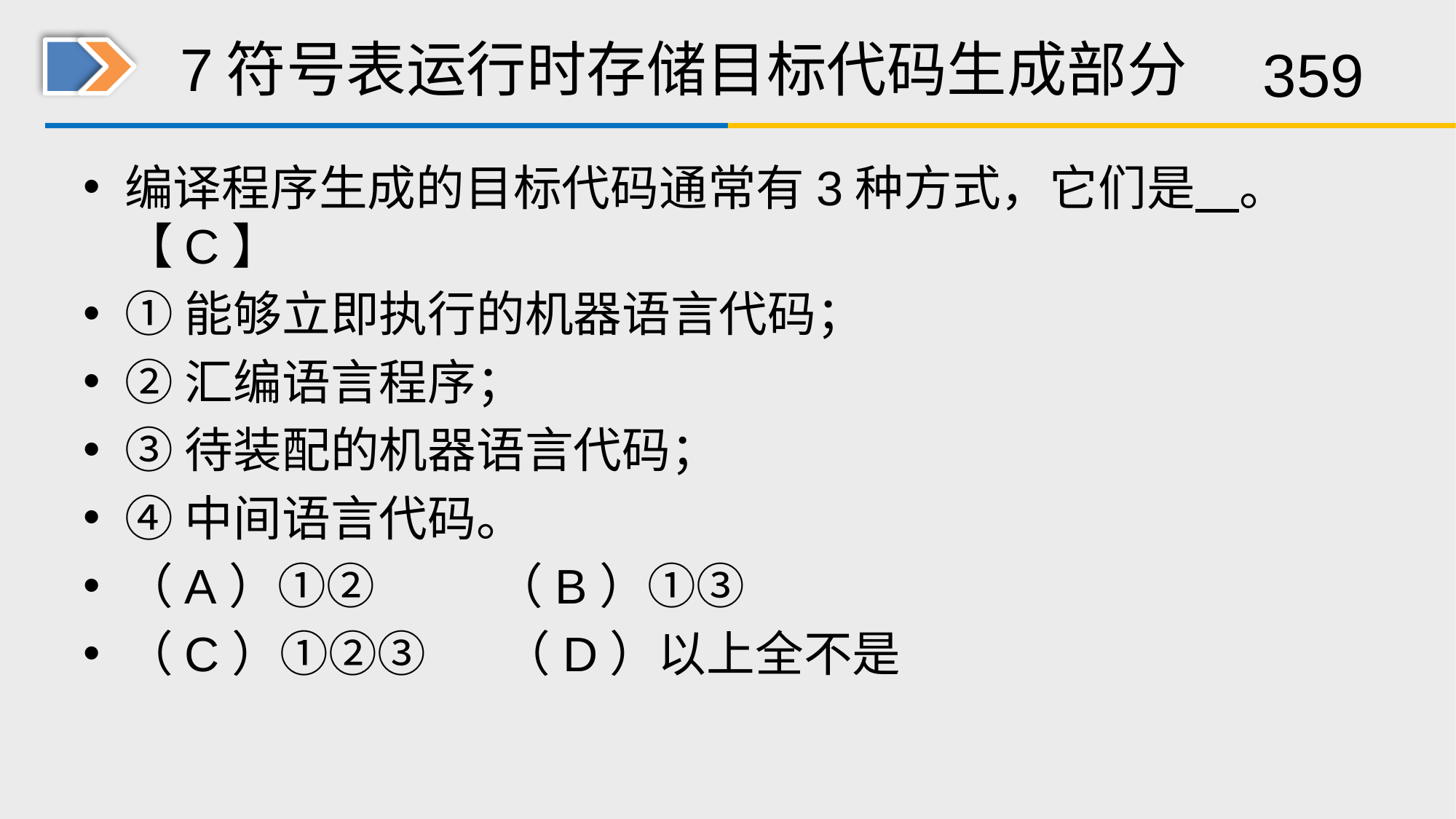

# 7符号表运行时存储目标代码生成部分
359
编译程序生成的目标代码通常有3种方式，它们是    。【C】
①能够立即执行的机器语言代码；
②汇编语言程序；
③待装配的机器语言代码；
④中间语言代码。
（A）①②           （B）①③
（C）①②③       （D）以上全不是